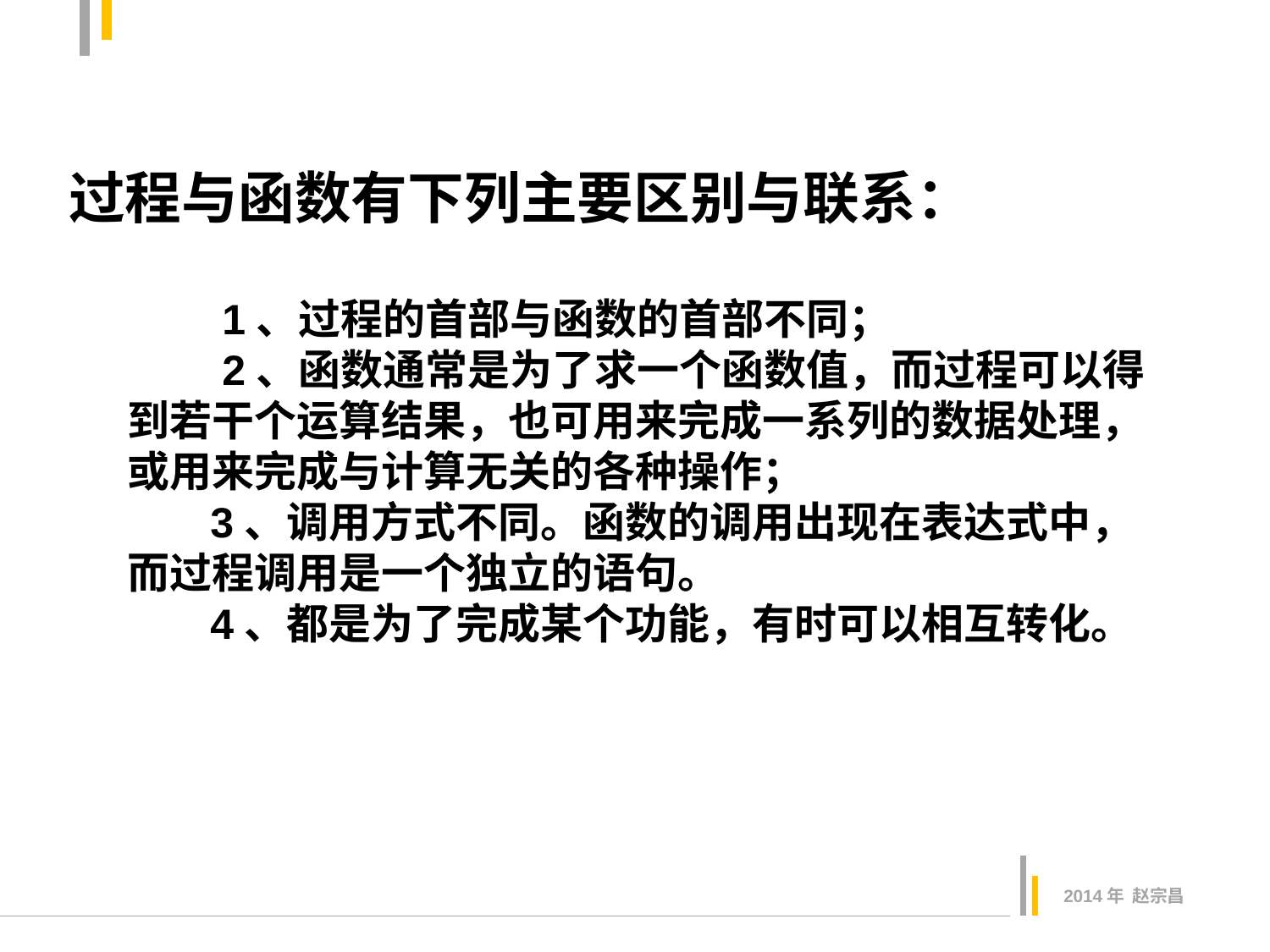

过程与函数有下列主要区别与联系：
　　1、过程的首部与函数的首部不同；
　　2、函数通常是为了求一个函数值，而过程可以得到若干个运算结果，也可用来完成一系列的数据处理，或用来完成与计算无关的各种操作；
       3、调用方式不同。函数的调用出现在表达式中，而过程调用是一个独立的语句。
       4、都是为了完成某个功能，有时可以相互转化。